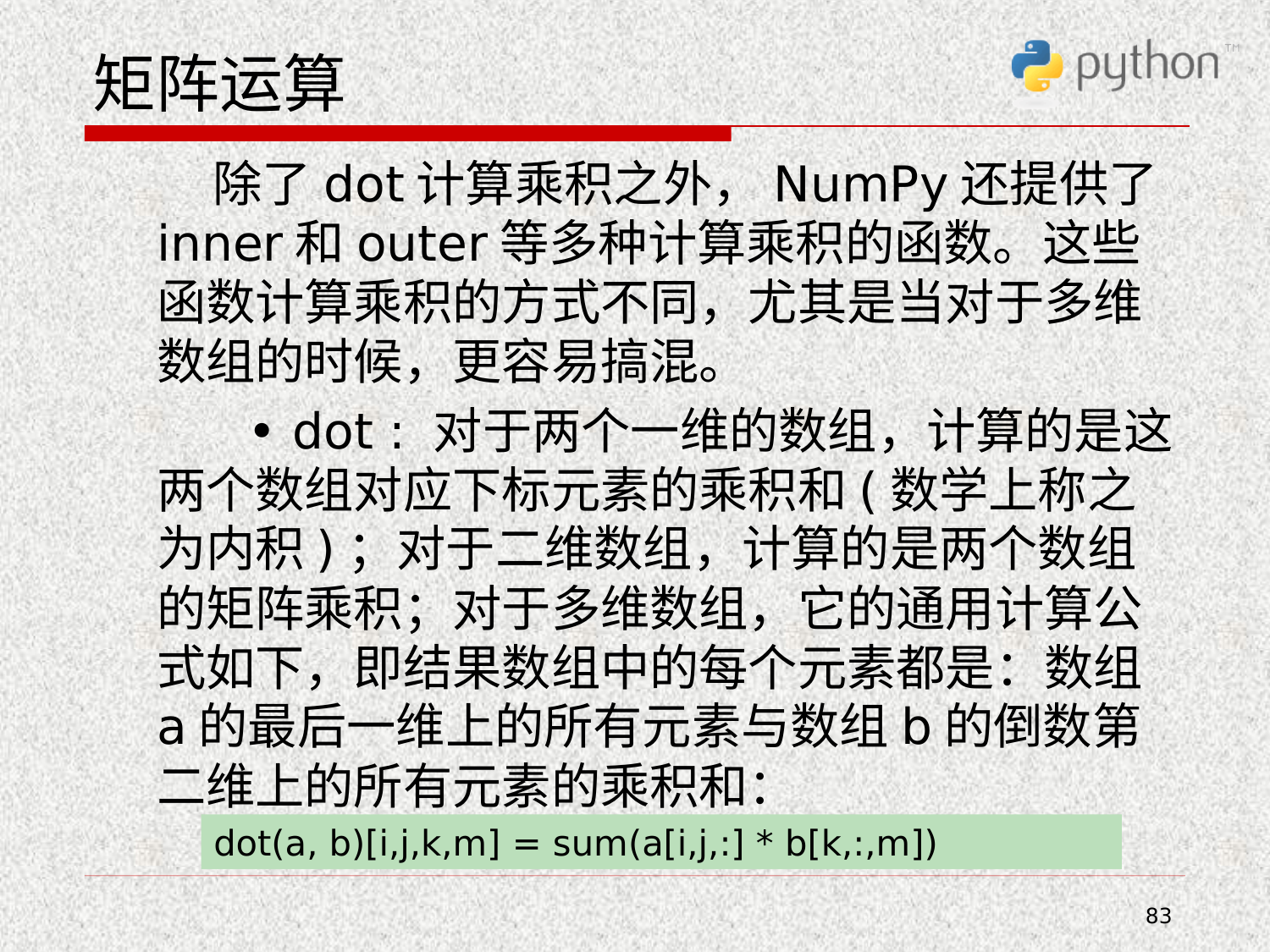

# 矩阵运算
          除了dot计算乘积之外，NumPy还提供了inner和outer等多种计算乘积的函数。这些函数计算乘积的方式不同，尤其是当对于多维数组的时候，更容易搞混。
          • dot : 对于两个一维的数组，计算的是这两个数组对应下标元素的乘积和(数学上称之为内积)；对于二维数组，计算的是两个数组的矩阵乘积；对于多维数组，它的通用计算公式如下，即结果数组中的每个元素都是：数组a的最后一维上的所有元素与数组b的倒数第二维上的所有元素的乘积和：
dot(a, b)[i,j,k,m] = sum(a[i,j,:] * b[k,:,m])
83